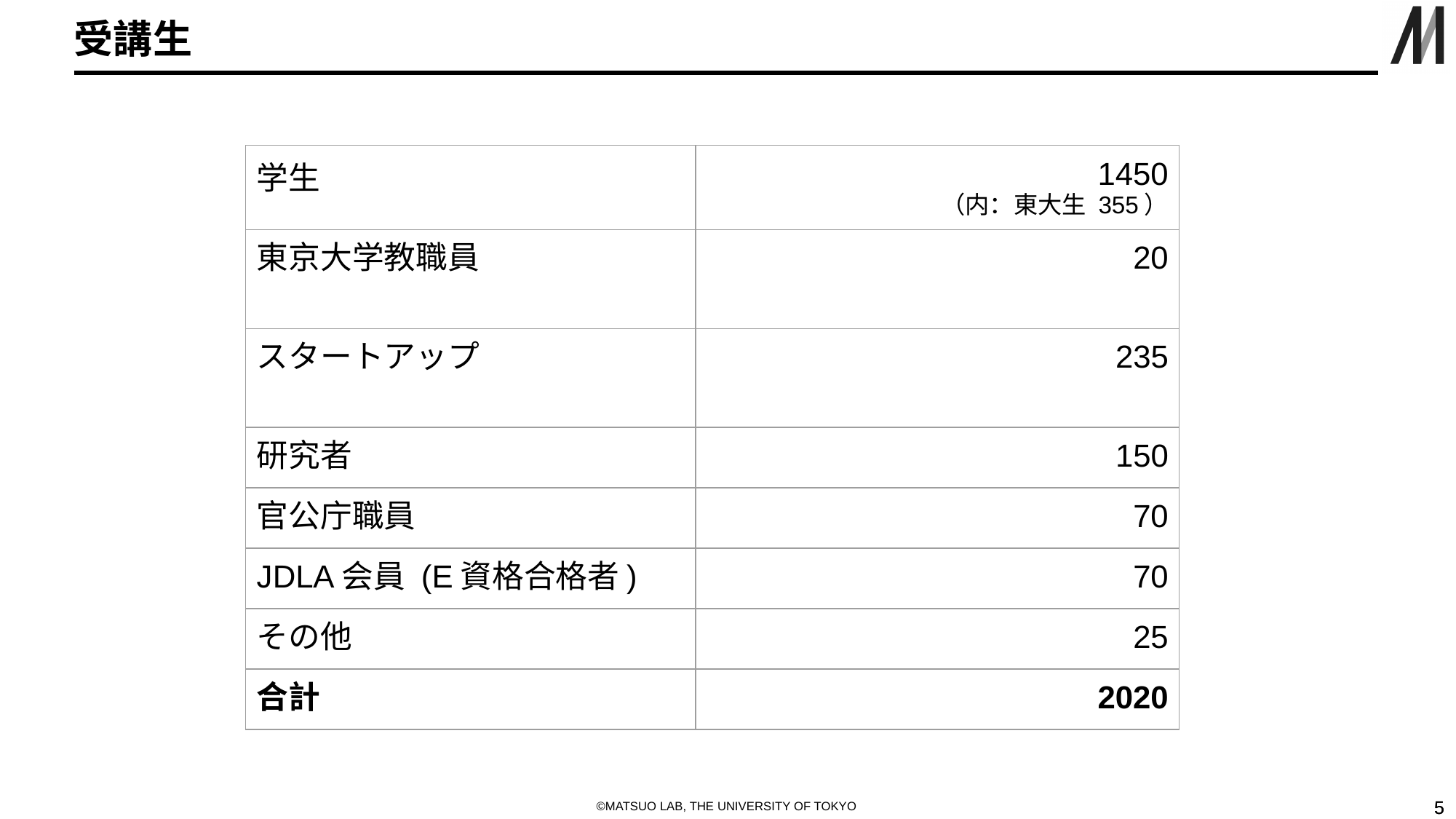

受講生
| 学生 | 1450 （内：東大生 355） |
| --- | --- |
| 東京大学教職員 | 20 |
| スタートアップ | 235 |
| 研究者 | 150 |
| 官公庁職員 | 70 |
| JDLA会員 (E資格合格者) | 70 |
| その他 | 25 |
| 合計 | 2020 |
5
5